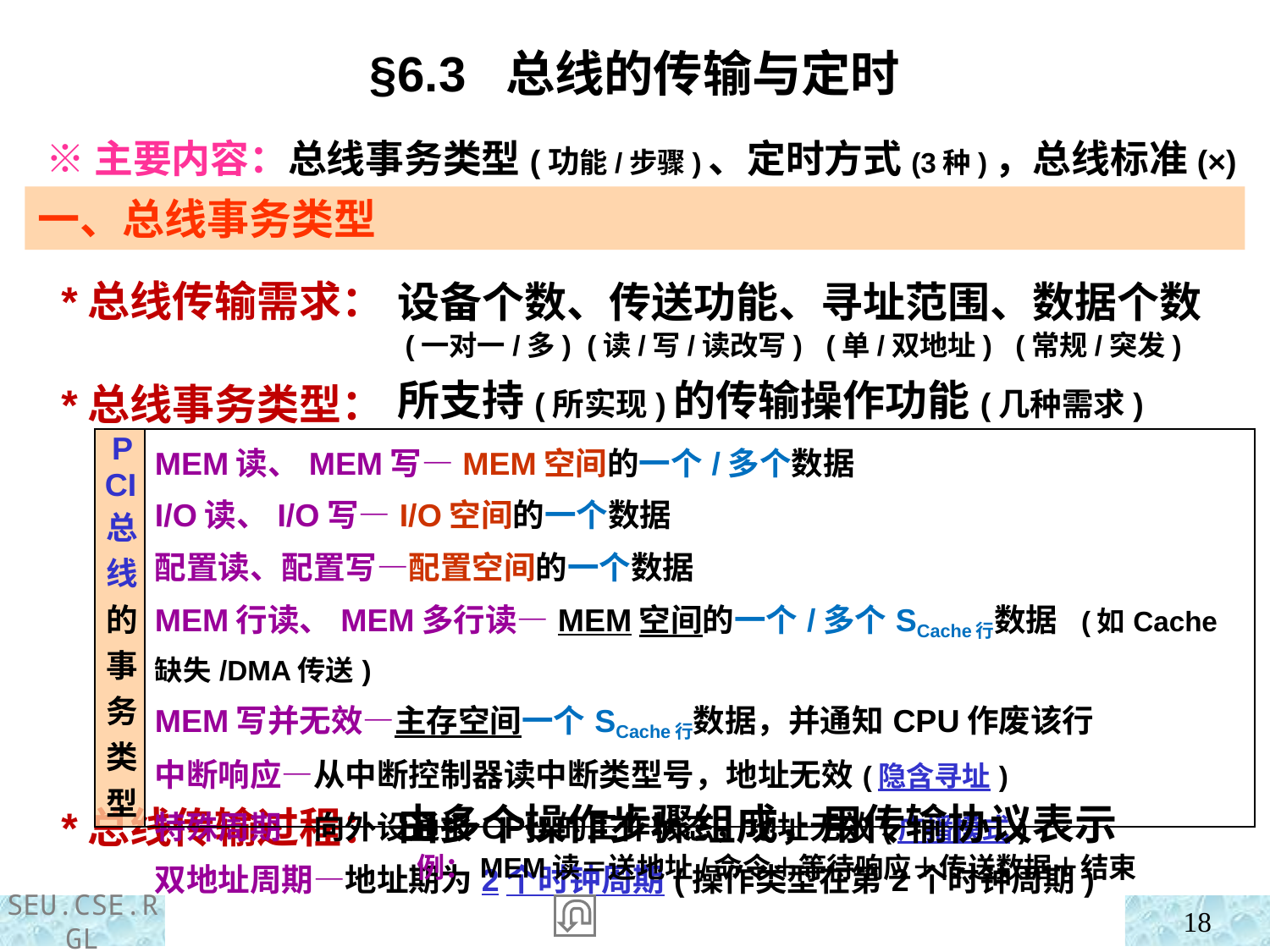

§6.3  总线的传输与定时
 ※主要内容：总线事务类型(功能/步骤)、定时方式(3种)，总线标准(×)
一、总线事务类型
  *总线传输需求：

  *总线事务类型：

  *总线传输过程：
设备个数、传送功能、寻址范围、数据个数
 (一对一/多)  (读/写/读改写)   (单/双地址)   (常规/突发)
所支持(所实现)的传输操作功能(几种需求)
| PCI总线的事务类型 | MEM读、MEM写—MEM空间的一个/多个数据 I/O读、I/O写—I/O空间的一个数据 配置读、配置写—配置空间的一个数据 MEM行读、MEM多行读—MEM空间的一个/多个SCache行数据 (如Cache缺失/DMA传送) MEM写并无效—主存空间一个SCache行数据，并通知CPU作废该行 中断响应—从中断控制器读中断类型号，地址无效(隐含寻址) 特殊周期—向外设通报CPU的工作状态，地址无效(广播模式) 双地址周期—地址期为2个时钟周期(操作类型在第2个时钟周期) |
| --- | --- |
由多个操作步骤组成，用传输协议表示
  例：MEM读＝送地址/命令＋等待响应＋传送数据＋结束

18